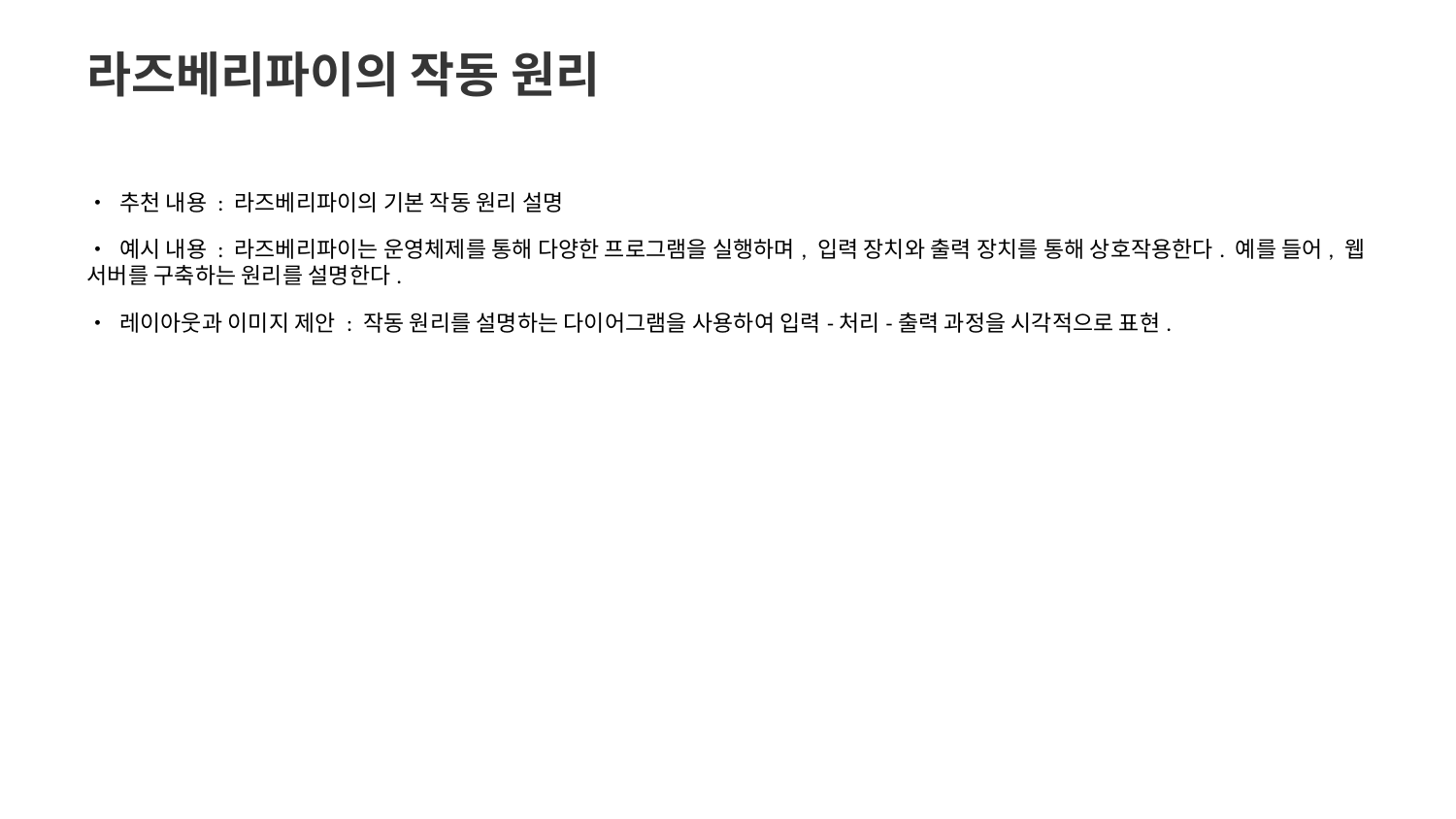

라즈베리파이의 작동 원리
• 추천 내용 : 라즈베리파이의 기본 작동 원리 설명
• 예시 내용 : 라즈베리파이는 운영체제를 통해 다양한 프로그램을 실행하며, 입력 장치와 출력 장치를 통해 상호작용한다. 예를 들어, 웹 서버를 구축하는 원리를 설명한다.
• 레이아웃과 이미지 제안 : 작동 원리를 설명하는 다이어그램을 사용하여 입력-처리-출력 과정을 시각적으로 표현.